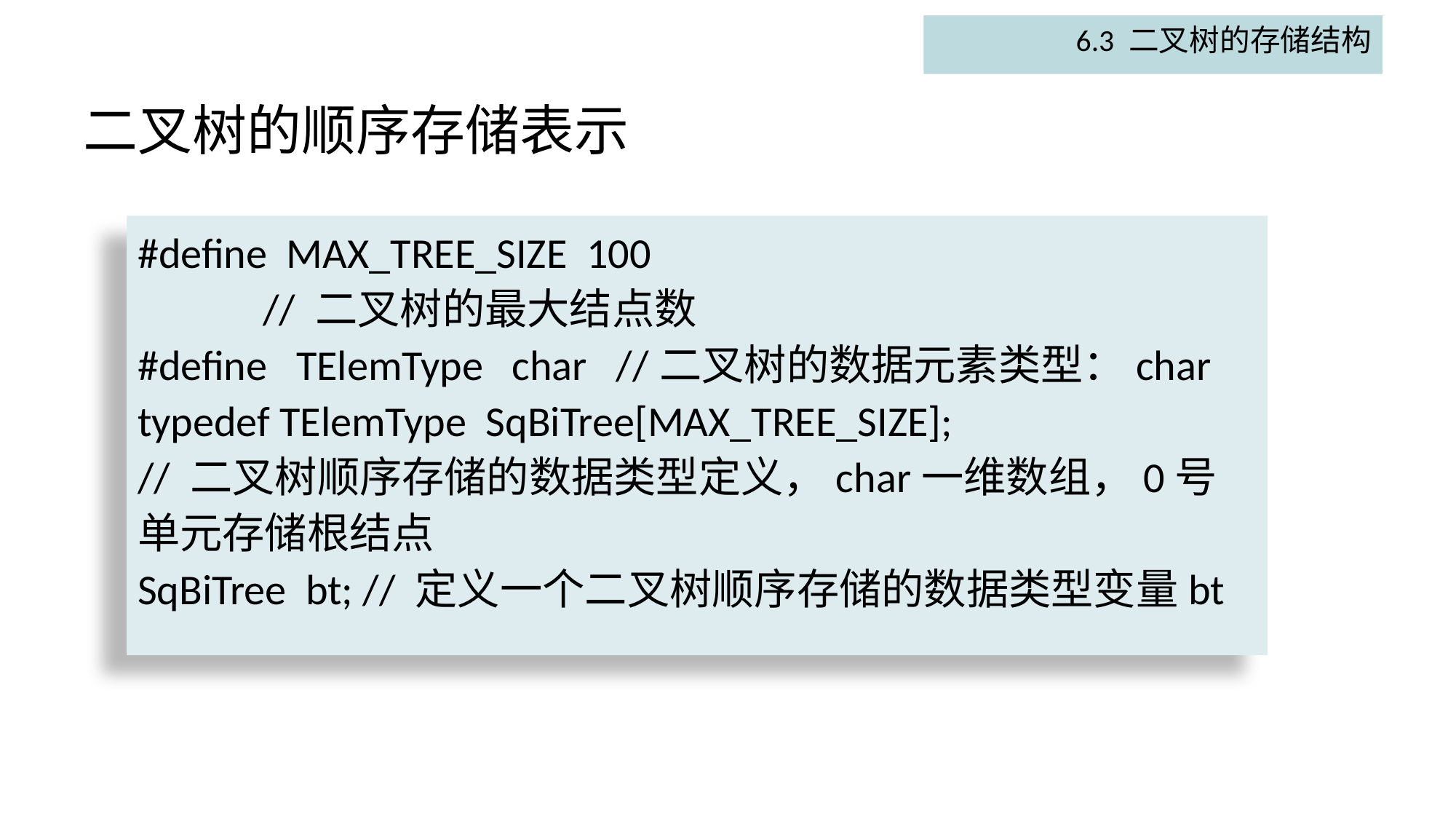

6.3 二叉树的存储结构
# 二叉树的顺序存储表示
#define  MAX_TREE_SIZE  100
             // 二叉树的最大结点数
#define   TElemType   char   //二叉树的数据元素类型：char
typedef TElemType  SqBiTree[MAX_TREE_SIZE];
// 二叉树顺序存储的数据类型定义，char一维数组，0号单元存储根结点
SqBiTree  bt; // 定义一个二叉树顺序存储的数据类型变量bt